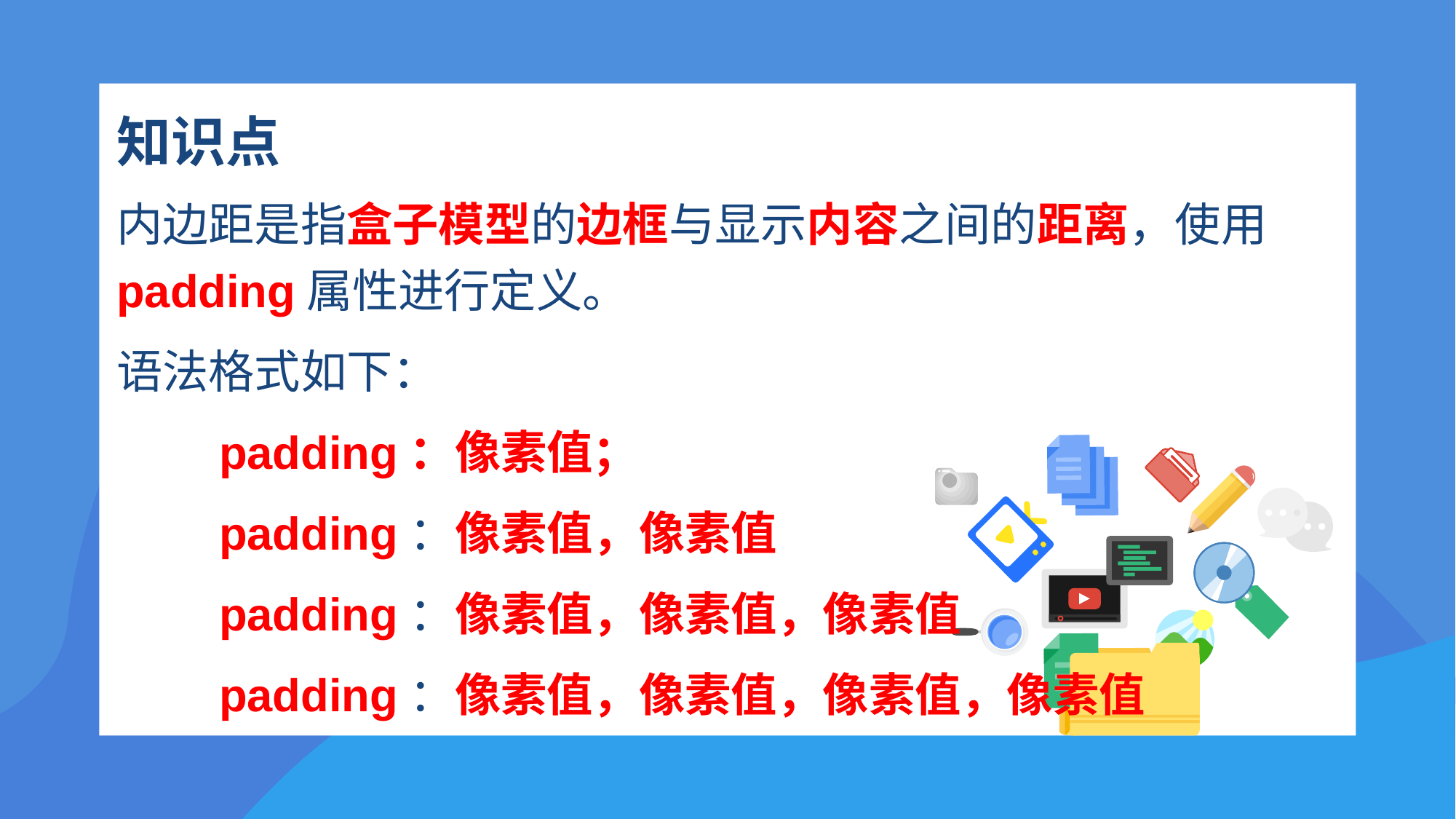

# 知识点
内边距是指盒子模型的边框与显示内容之间的距离，使用padding属性进行定义。
语法格式如下：
　　padding：像素值；
　　padding：像素值，像素值
　　padding：像素值，像素值，像素值
　　padding：像素值，像素值，像素值，像素值